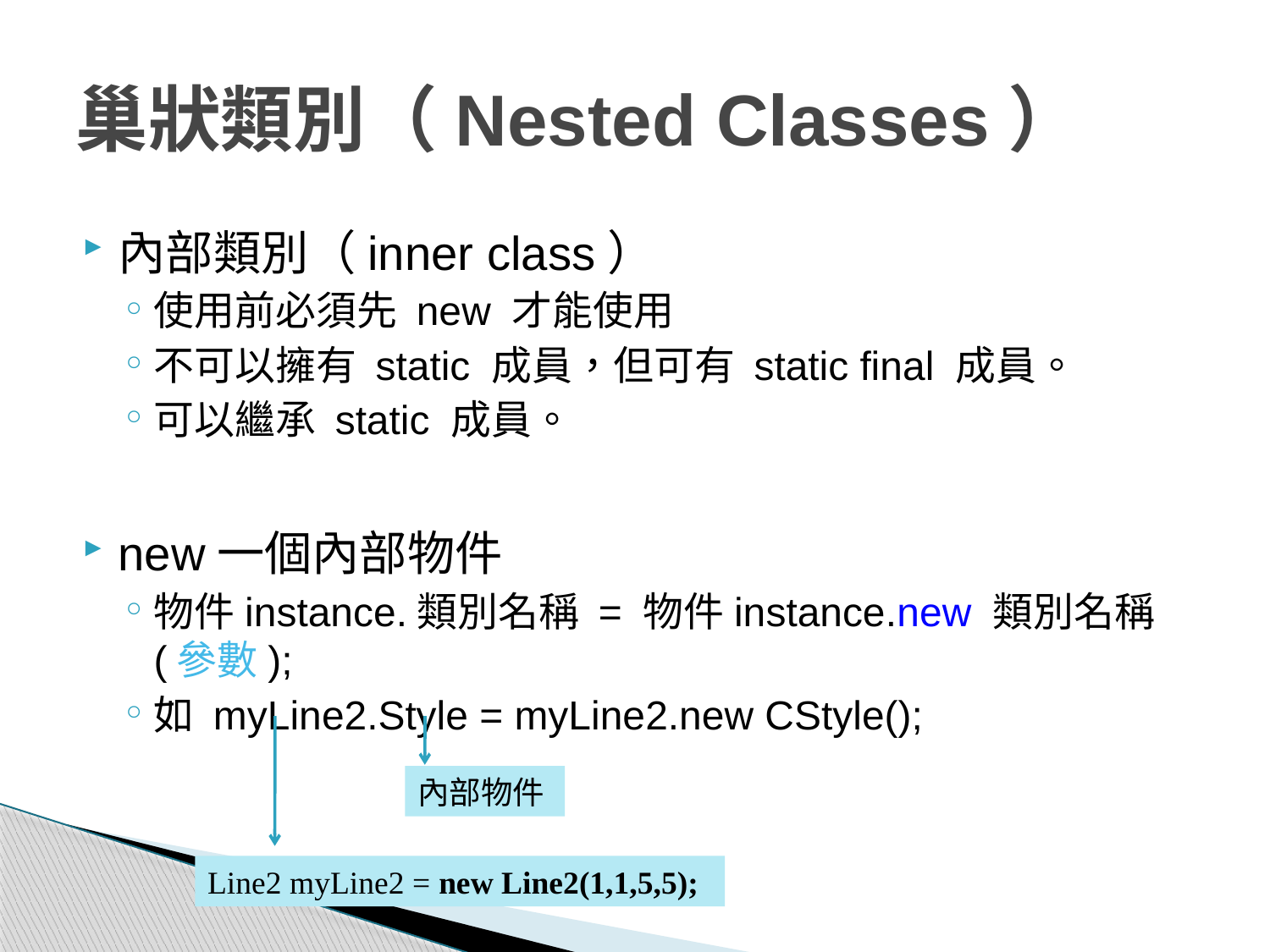

# 巢狀類別（Nested Classes）
內部類別（inner class）
使用前必須先 new 才能使用
不可以擁有 static 成員，但可有 static final 成員。
可以繼承 static 成員。

new一個內部物件
物件instance.類別名稱 = 物件instance.new 類別名稱(參數);
如 myLine2.Style = myLine2.new CStyle();
內部物件
Line2 myLine2 = new Line2(1,1,5,5);